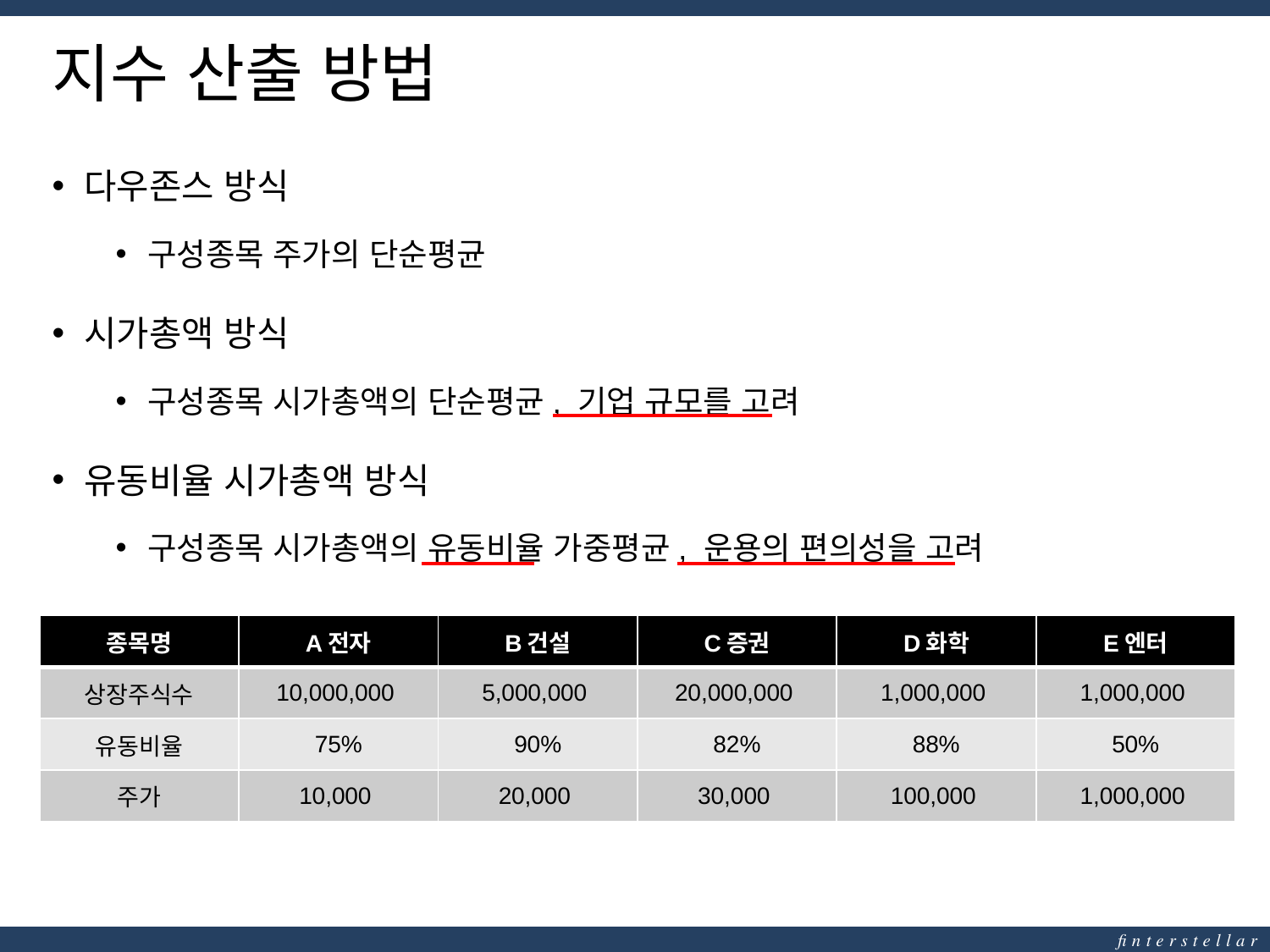

# 지수 산출 방법
다우존스 방식
구성종목 주가의 단순평균
시가총액 방식
구성종목 시가총액의 단순평균, 기업 규모를 고려
유동비율 시가총액 방식
구성종목 시가총액의 유동비율 가중평균, 운용의 편의성을 고려
| 종목명 | A전자 | B건설 | C증권 | D화학 | E엔터 |
| --- | --- | --- | --- | --- | --- |
| 상장주식수 | 10,000,000 | 5,000,000 | 20,000,000 | 1,000,000 | 1,000,000 |
| 유동비율 | 75% | 90% | 82% | 88% | 50% |
| 주가 | 10,000 | 20,000 | 30,000 | 100,000 | 1,000,000 |